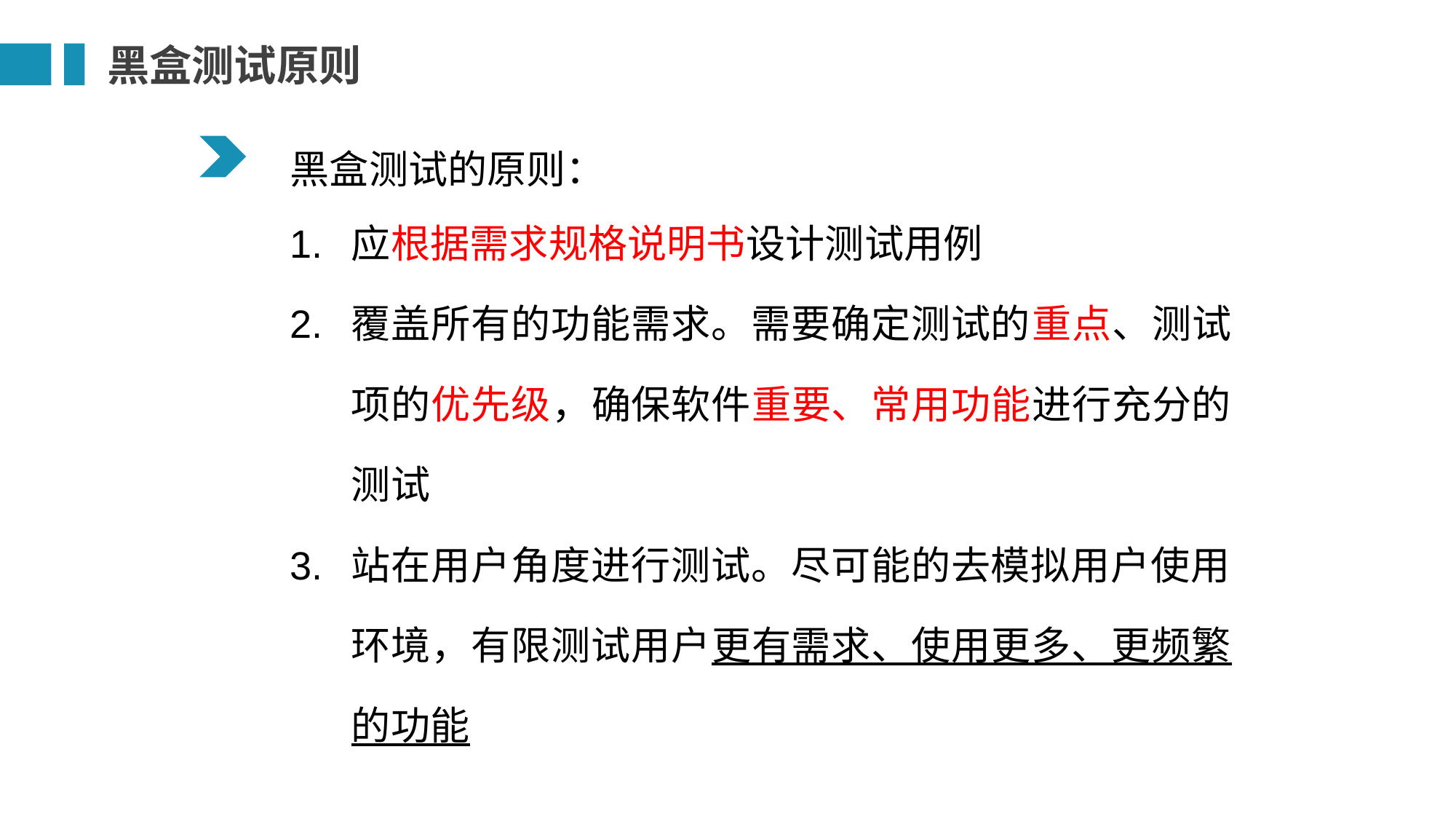

黑盒测试原则

黑盒测试的原则：

应根据需求规格说明书设计测试用例
覆盖所有的功能需求。需要确定测试的重点、测试项的优先级，确保软件重要、常用功能进行充分的测试
站在用户角度进行测试。尽可能的去模拟用户使用环境，有限测试用户更有需求、使用更多、更频繁的功能
12